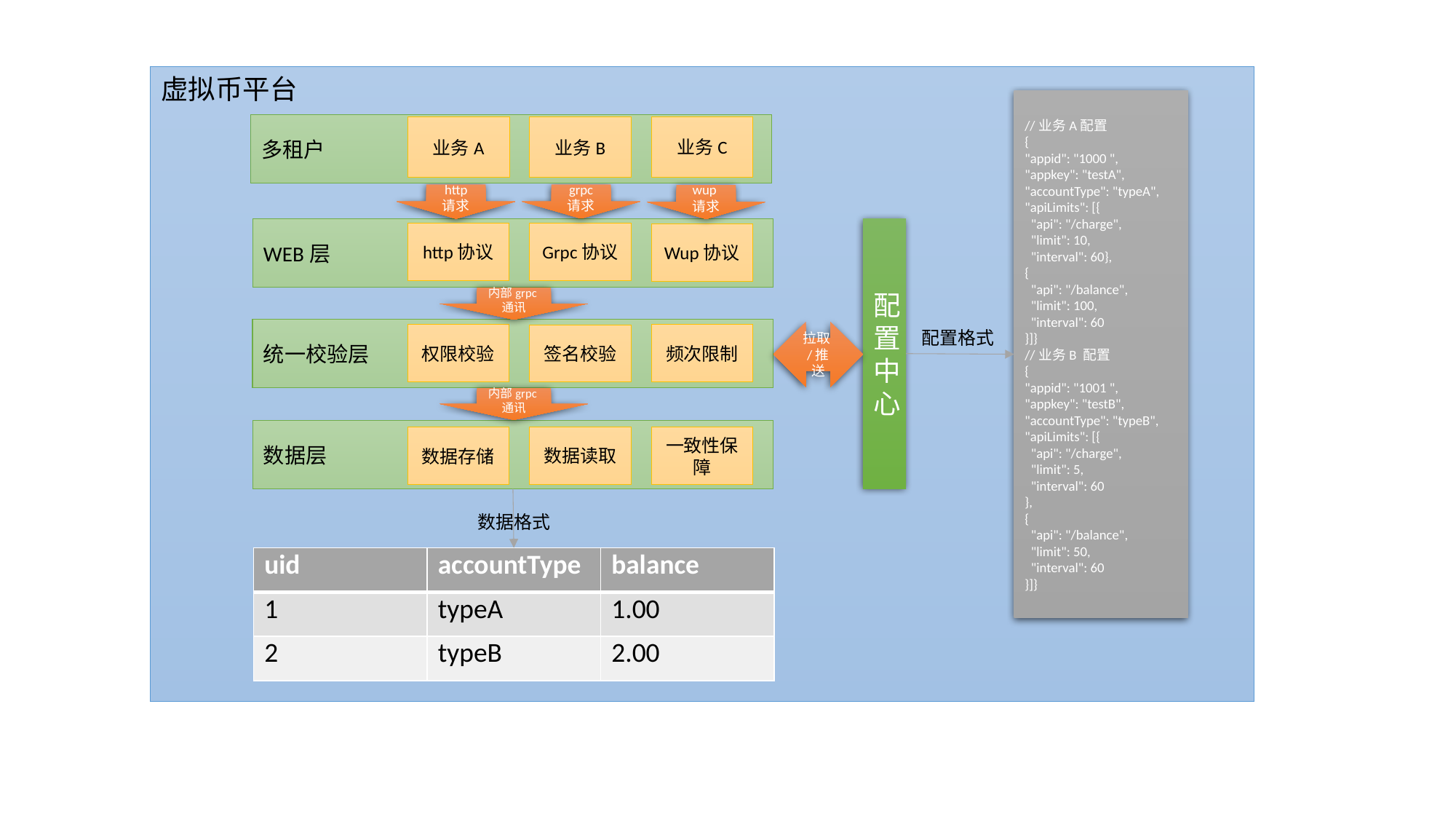

虚拟币平台
//业务A配置
{
"appid": "1000 ",
"appkey": "testA",
"accountType": "typeA",
"apiLimits": [{
  "api": "/charge",
  "limit": 10,
  "interval": 60},
{
  "api": "/balance",
  "limit": 100,
  "interval": 60
}]}
//业务B 配置
{
"appid": "1001 ",
"appkey": "testB",
"accountType": "typeB",
"apiLimits": [{
  "api": "/charge",
  "limit": 5,
  "interval": 60
},
{
  "api": "/balance",
  "limit": 50,
  "interval": 60
}]}
多租户
业务C
业务A
业务B
http
请求
grpc
请求
wup请求
配置中心
WEB层
http协议
Grpc协议
Wup协议
内部grpc通讯
统一校验层
配置格式
拉取/推送
权限校验
频次限制
签名校验
内部grpc通讯
数据层
数据读取
数据存储
一致性保障
数据格式
| uid | accountType | balance |
| --- | --- | --- |
| 1 | typeA | 1.00 |
| 2 | typeB | 2.00 |